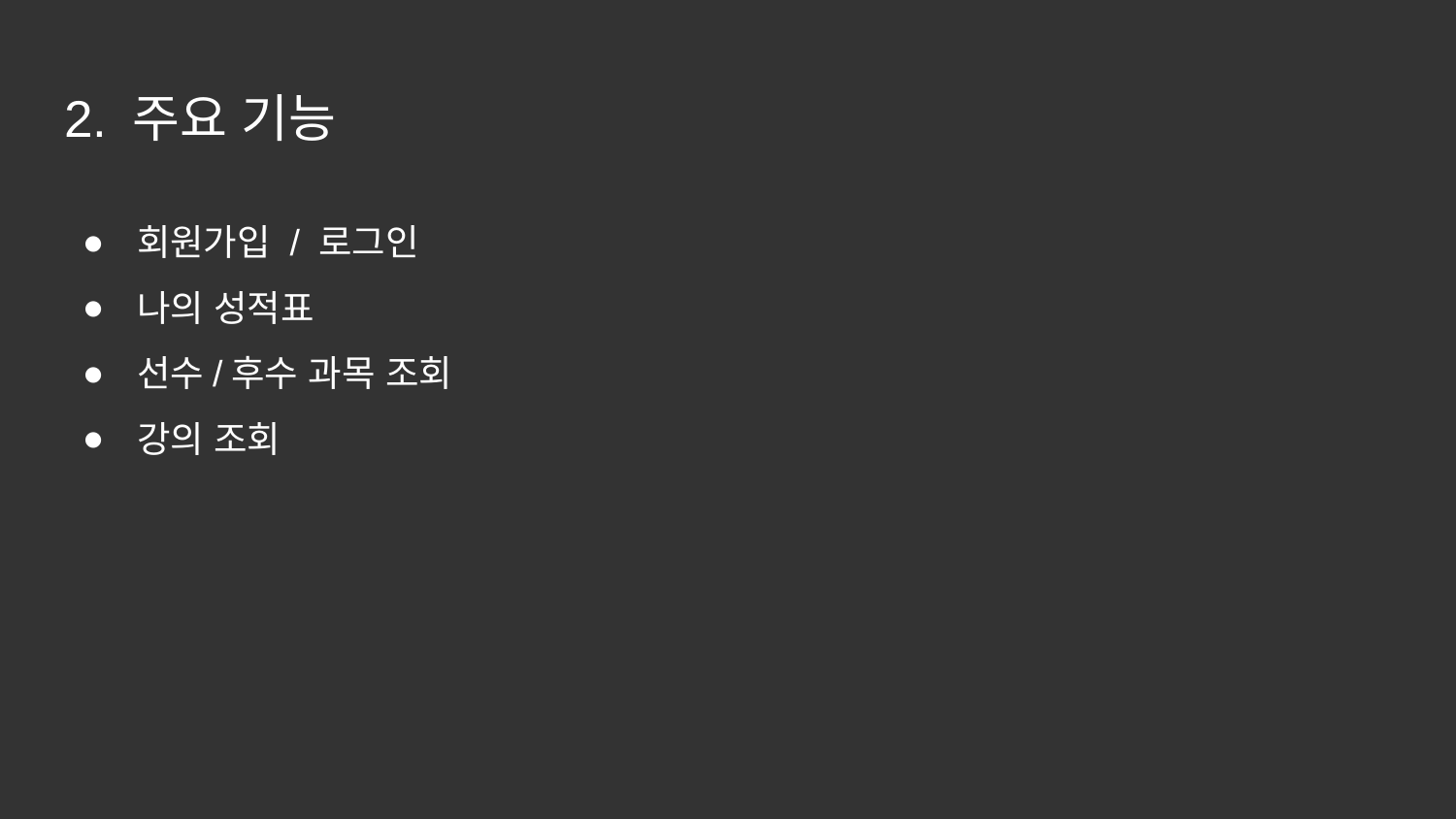

# 2. 주요 기능
회원가입 / 로그인
나의 성적표
선수/후수 과목 조회
강의 조회